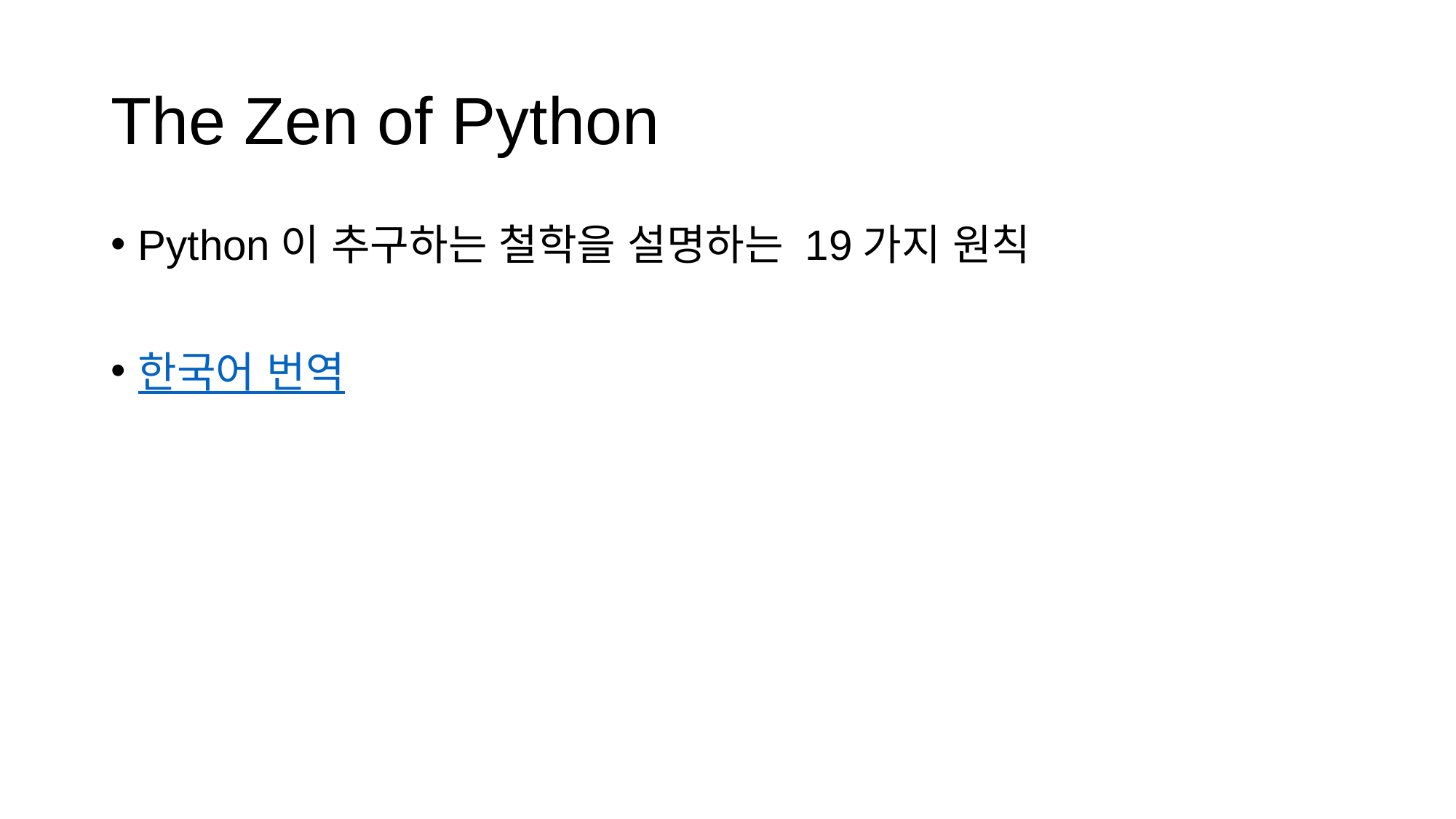

# The Zen of Python
Python이 추구하는 철학을 설명하는 19가지 원칙

한국어 번역